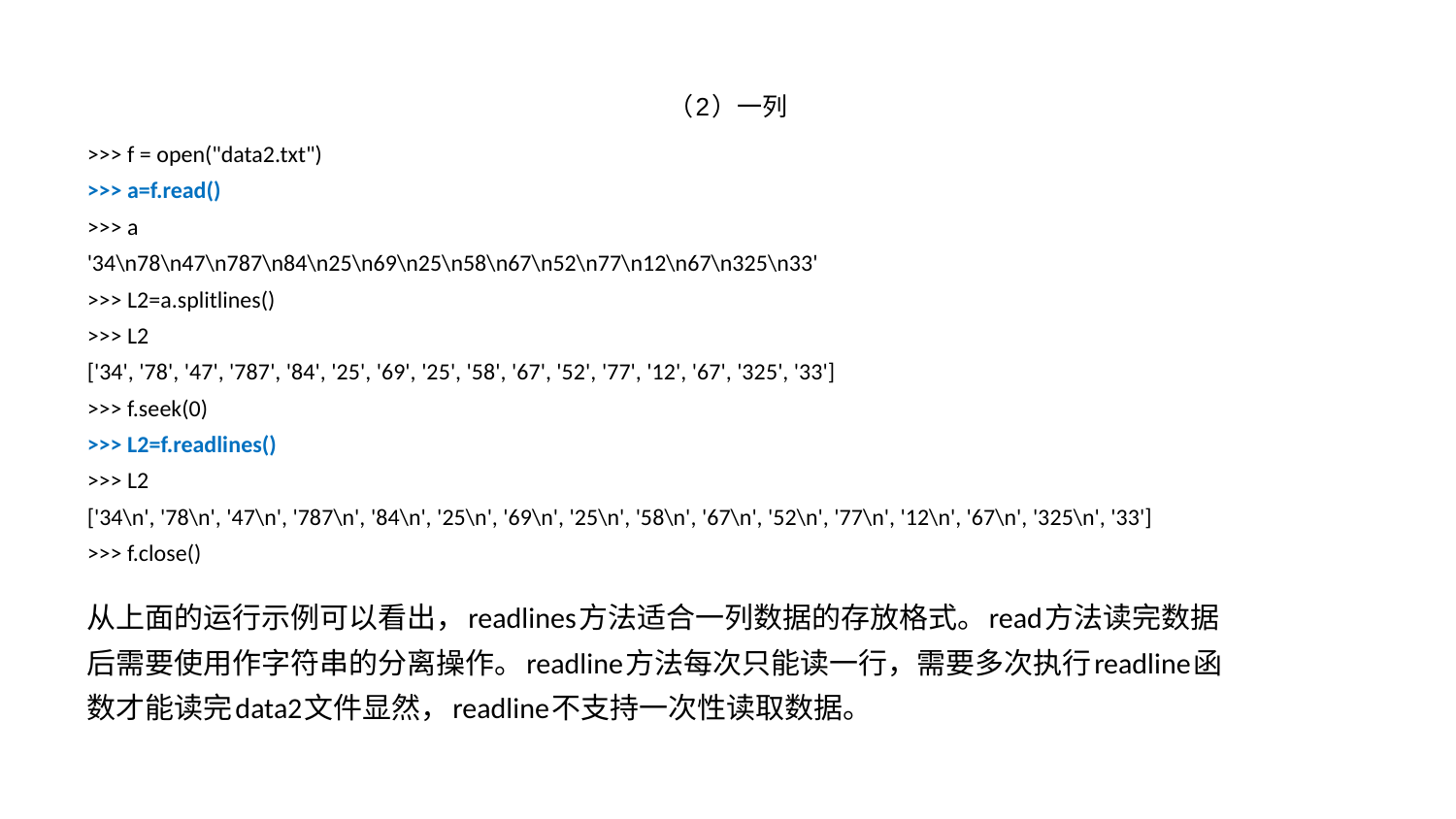

# （2）一列
>>> f = open("data2.txt")
>>> a=f.read()
>>> a
'34\n78\n47\n787\n84\n25\n69\n25\n58\n67\n52\n77\n12\n67\n325\n33'
>>> L2=a.splitlines()
>>> L2
['34', '78', '47', '787', '84', '25', '69', '25', '58', '67', '52', '77', '12', '67', '325', '33']
>>> f.seek(0)
>>> L2=f.readlines()
>>> L2
['34\n', '78\n', '47\n', '787\n', '84\n', '25\n', '69\n', '25\n', '58\n', '67\n', '52\n', '77\n', '12\n', '67\n', '325\n', '33']
>>> f.close()

从上面的运行示例可以看出，readlines方法适合一列数据的存放格式。read方法读完数据后需要使用作字符串的分离操作。readline方法每次只能读一行，需要多次执行readline函数才能读完data2文件显然，readline不支持一次性读取数据。